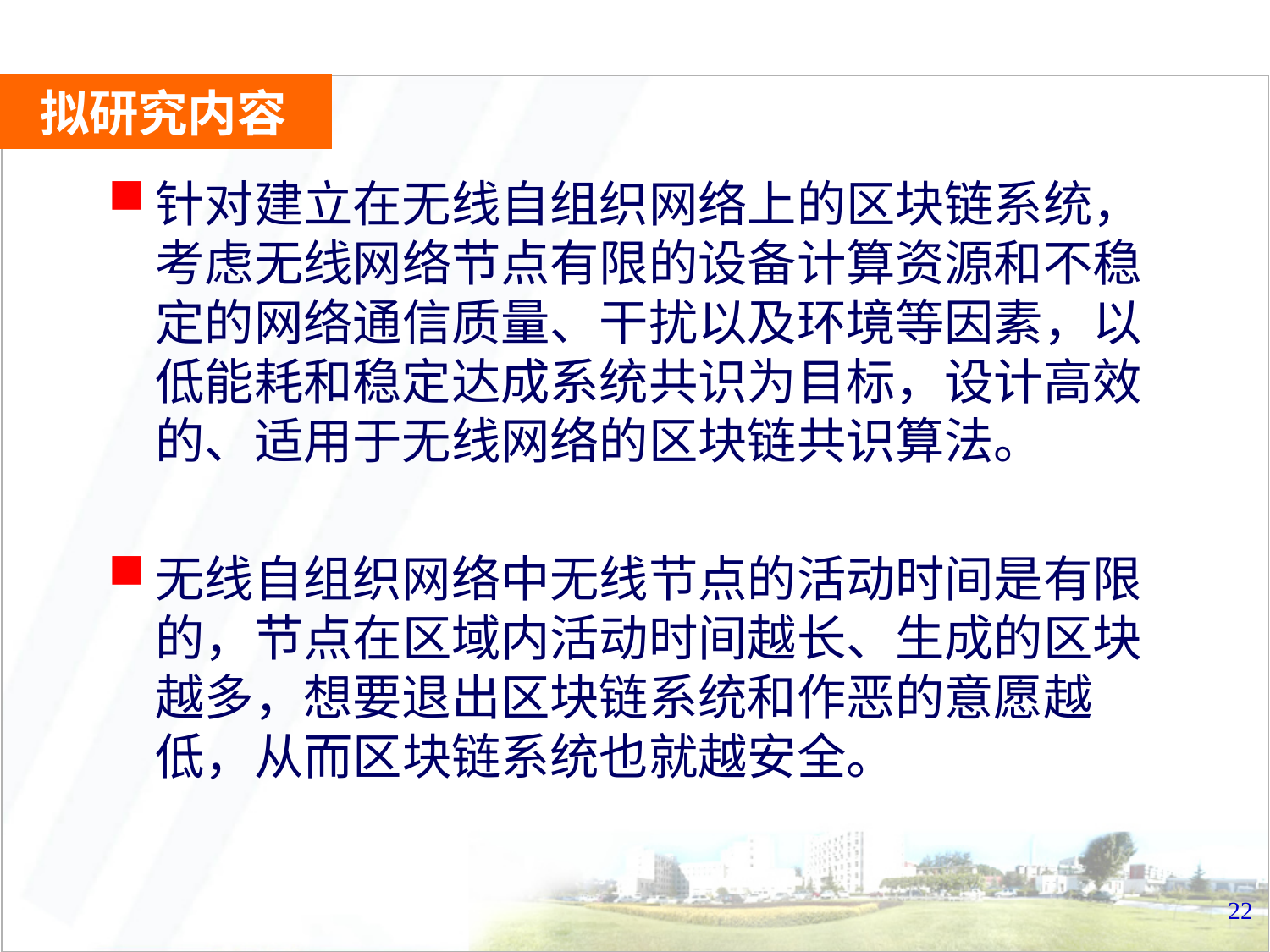

# 拟研究内容
针对建立在无线自组织网络上的区块链系统，考虑无线网络节点有限的设备计算资源和不稳定的网络通信质量、干扰以及环境等因素，以低能耗和稳定达成系统共识为目标，设计高效的、适用于无线网络的区块链共识算法。

无线自组织网络中无线节点的活动时间是有限的，节点在区域内活动时间越长、生成的区块越多，想要退出区块链系统和作恶的意愿越低，从而区块链系统也就越安全。
22